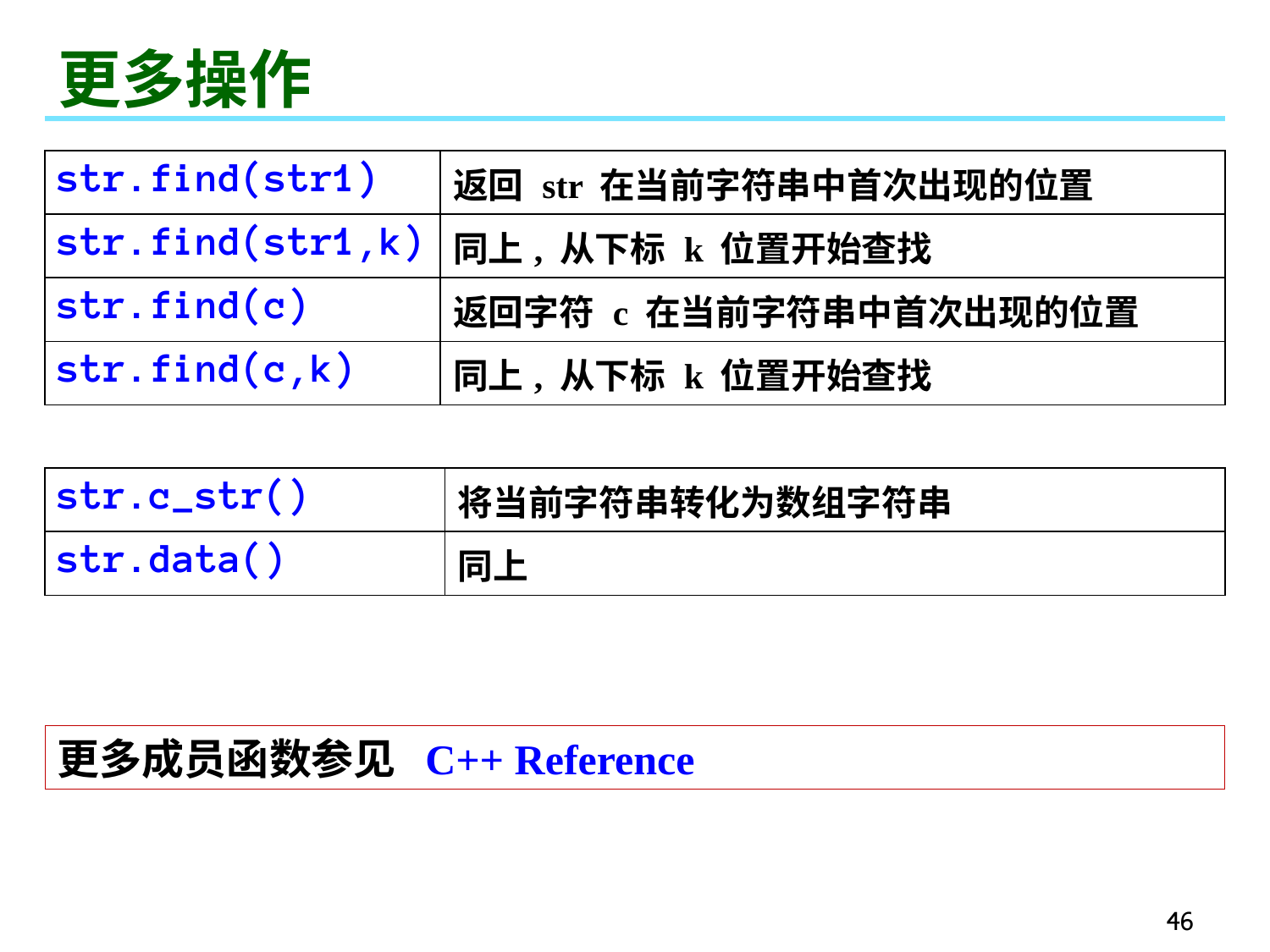

# 更多操作
| str.find(str1) | 返回 str 在当前字符串中首次出现的位置 |
| --- | --- |
| str.find(str1,k) | 同上, 从下标 k 位置开始查找 |
| str.find(c) | 返回字符 c 在当前字符串中首次出现的位置 |
| str.find(c,k) | 同上, 从下标 k 位置开始查找 |
| str.c\_str() | 将当前字符串转化为数组字符串 |
| --- | --- |
| str.data() | 同上 |
更多成员函数参见  C++ Reference
46